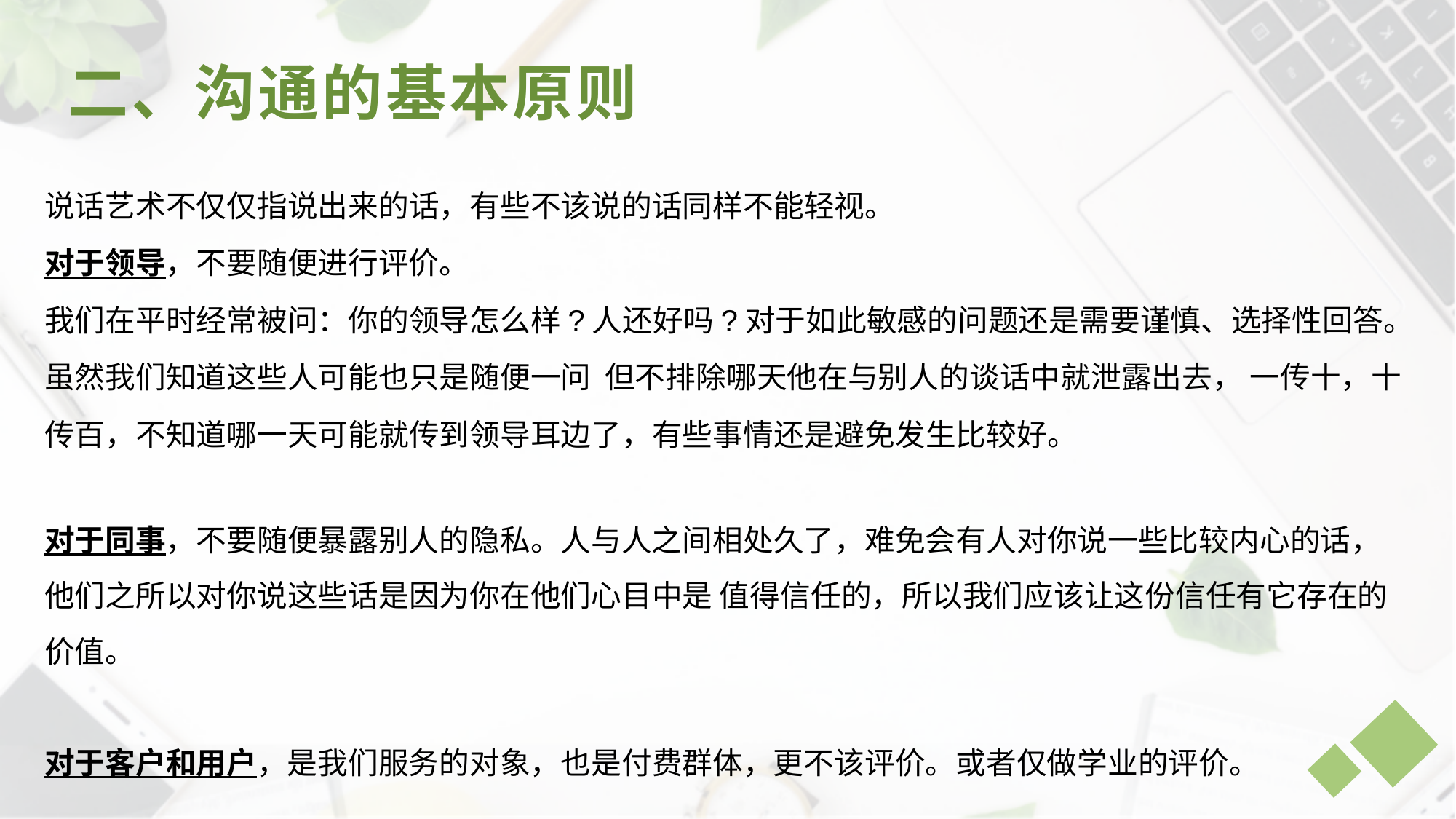

二、沟通的基本原则
1、 基本遵循的原则

说话艺术不仅仅指说出来的话，有些不该说的话同样不能轻视。
对于领导，不要随便进行评价。
我们在平时经常被问：你的领导怎么样?人还好吗?对于如此敏感的问题还是需要谨慎、选择性回答。
虽然我们知道这些人可能也只是随便一问  但不排除哪天他在与别人的谈话中就泄露出去， 一传十，十传百，不知道哪一天可能就传到领导耳边了，有些事情还是避免发生比较好。

对于同事，不要随便暴露别人的隐私。人与人之间相处久了，难免会有人对你说一些比较内心的话，
他们之所以对你说这些话是因为你在他们心目中是 值得信任的，所以我们应该让这份信任有它存在的价值。

对于客户和用户，是我们服务的对象，也是付费群体，更不该评价。或者仅做学业的评价。